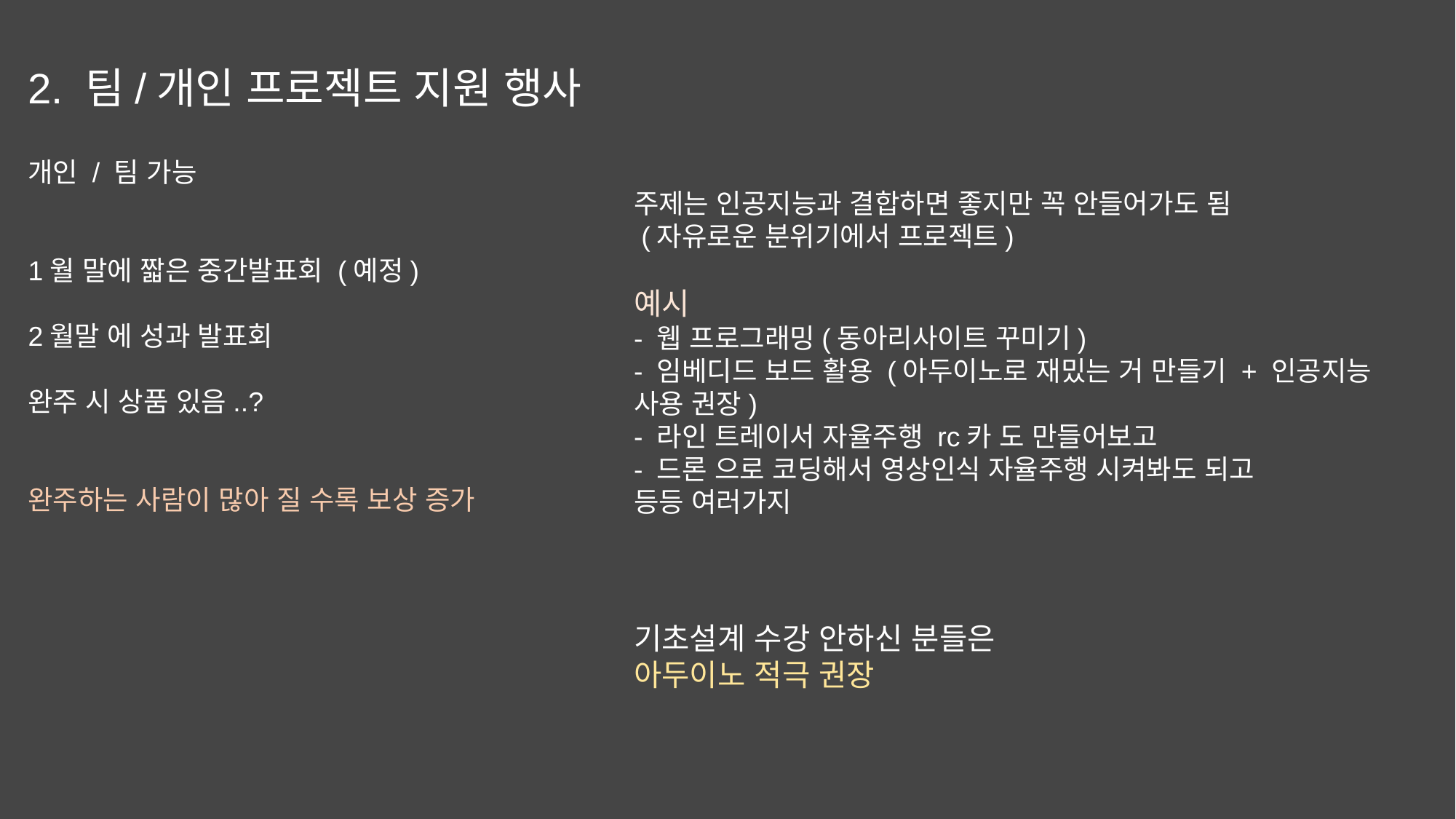

2. 팀/개인 프로젝트 지원 행사
개인 / 팀 가능

1월 말에 짧은 중간발표회 (예정)

2월말 에 성과 발표회

완주 시 상품 있음..?

완주하는 사람이 많아 질 수록 보상 증가
주제는 인공지능과 결합하면 좋지만 꼭 안들어가도 됨
 (자유로운 분위기에서 프로젝트)

예시
- 웹 프로그래밍(동아리사이트 꾸미기)
- 임베디드 보드 활용 (아두이노로 재밌는 거 만들기 + 인공지능 사용 권장)
- 라인 트레이서 자율주행 rc카 도 만들어보고
- 드론 으로 코딩해서 영상인식 자율주행 시켜봐도 되고
등등 여러가지

기초설계 수강 안하신 분들은
아두이노 적극 권장